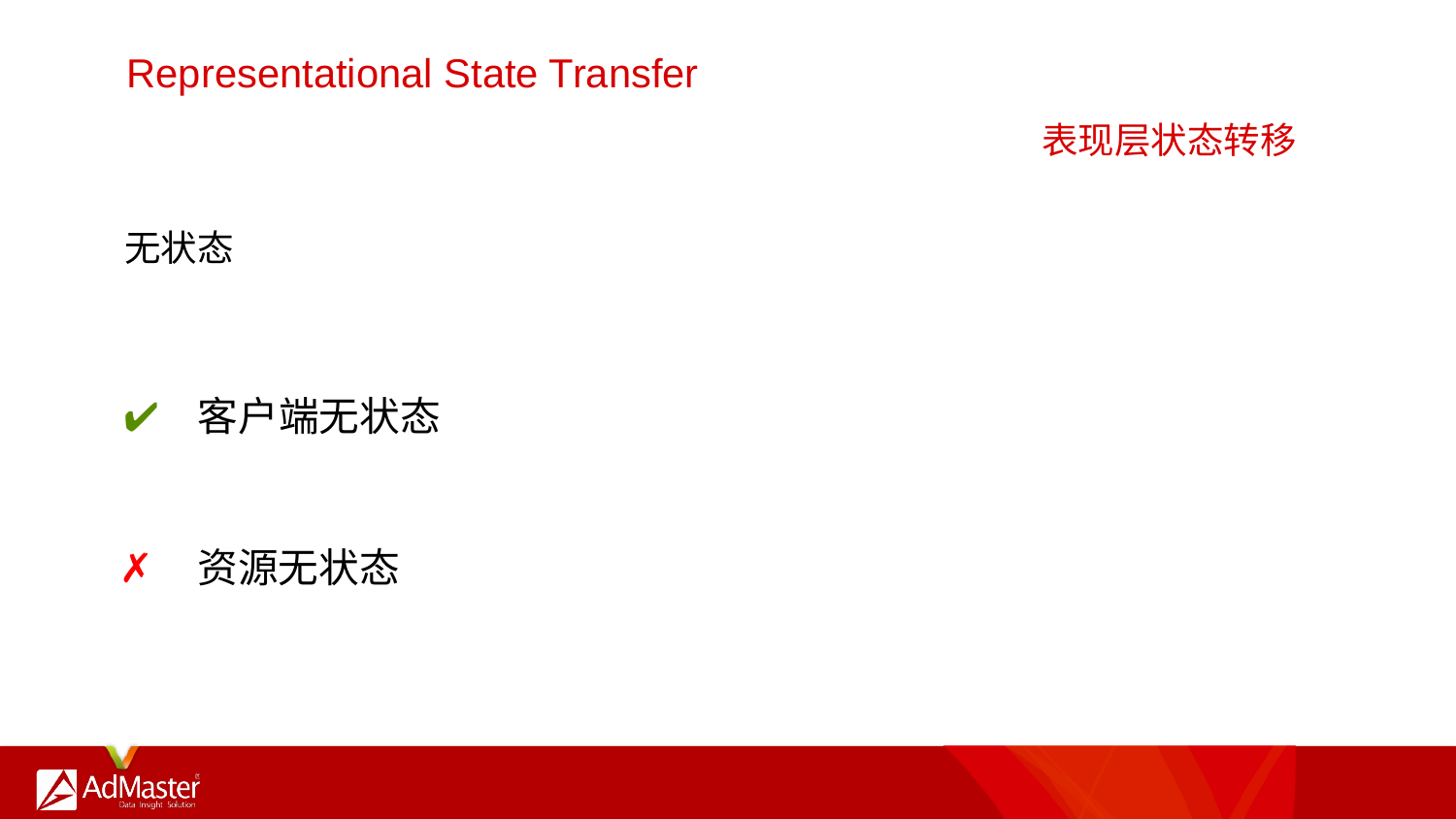

# Representational State Transfer
表现层状态转移
无状态
✔
客户端无状态
✗
资源无状态